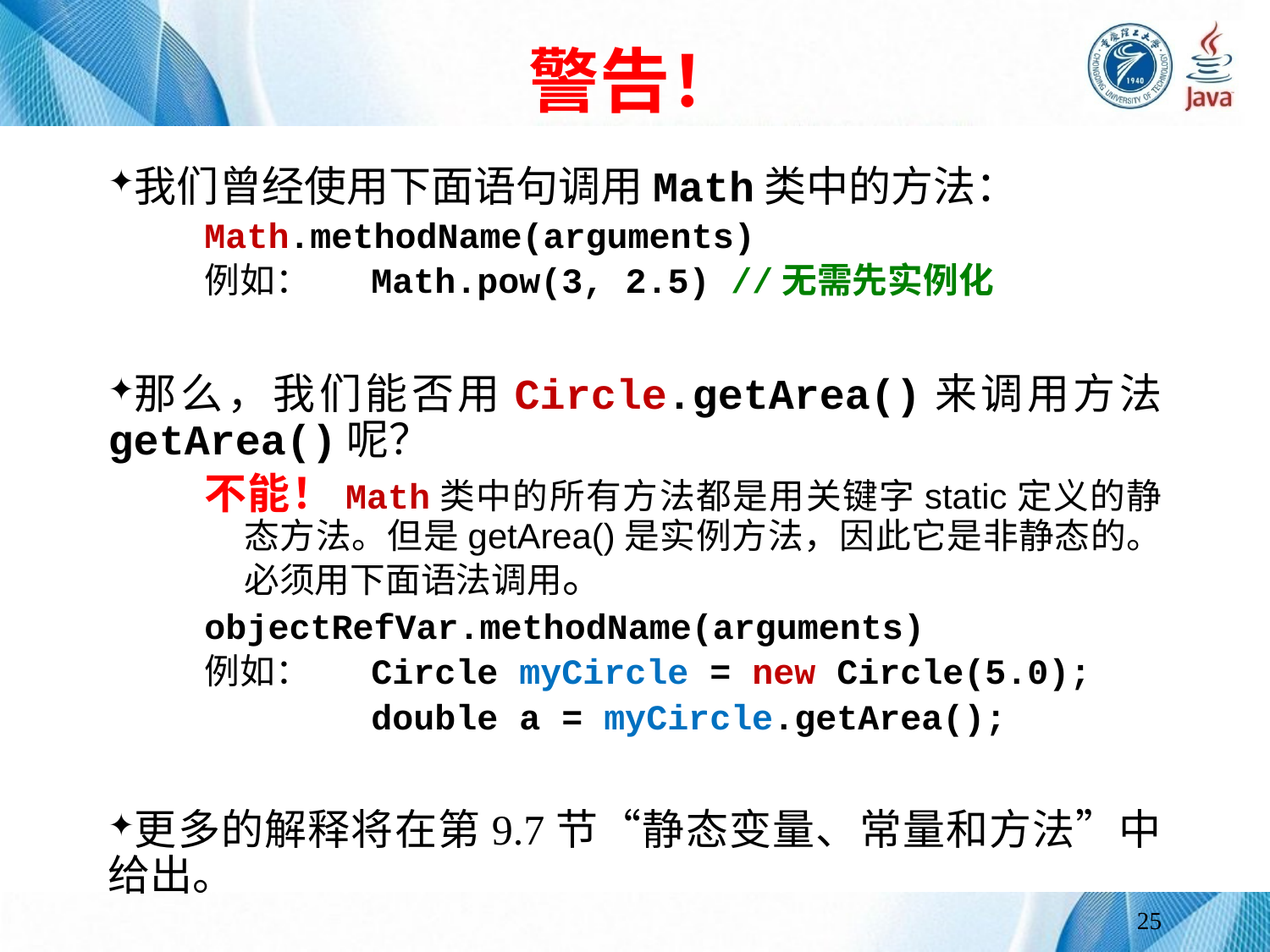

# 警告！
我们曾经使用下面语句调用Math类中的方法：
Math.methodName(arguments)
例如：	Math.pow(3, 2.5) //无需先实例化

那么，我们能否用Circle.getArea()来调用方法 getArea()呢？
不能！Math类中的所有方法都是用关键字static定义的静态方法。但是getArea()是实例方法，因此它是非静态的。必须用下面语法调用。
objectRefVar.methodName(arguments)
例如：	Circle myCircle = new Circle(5.0);
		double a = myCircle.getArea();

更多的解释将在第9.7节“静态变量、常量和方法”中给出。
25